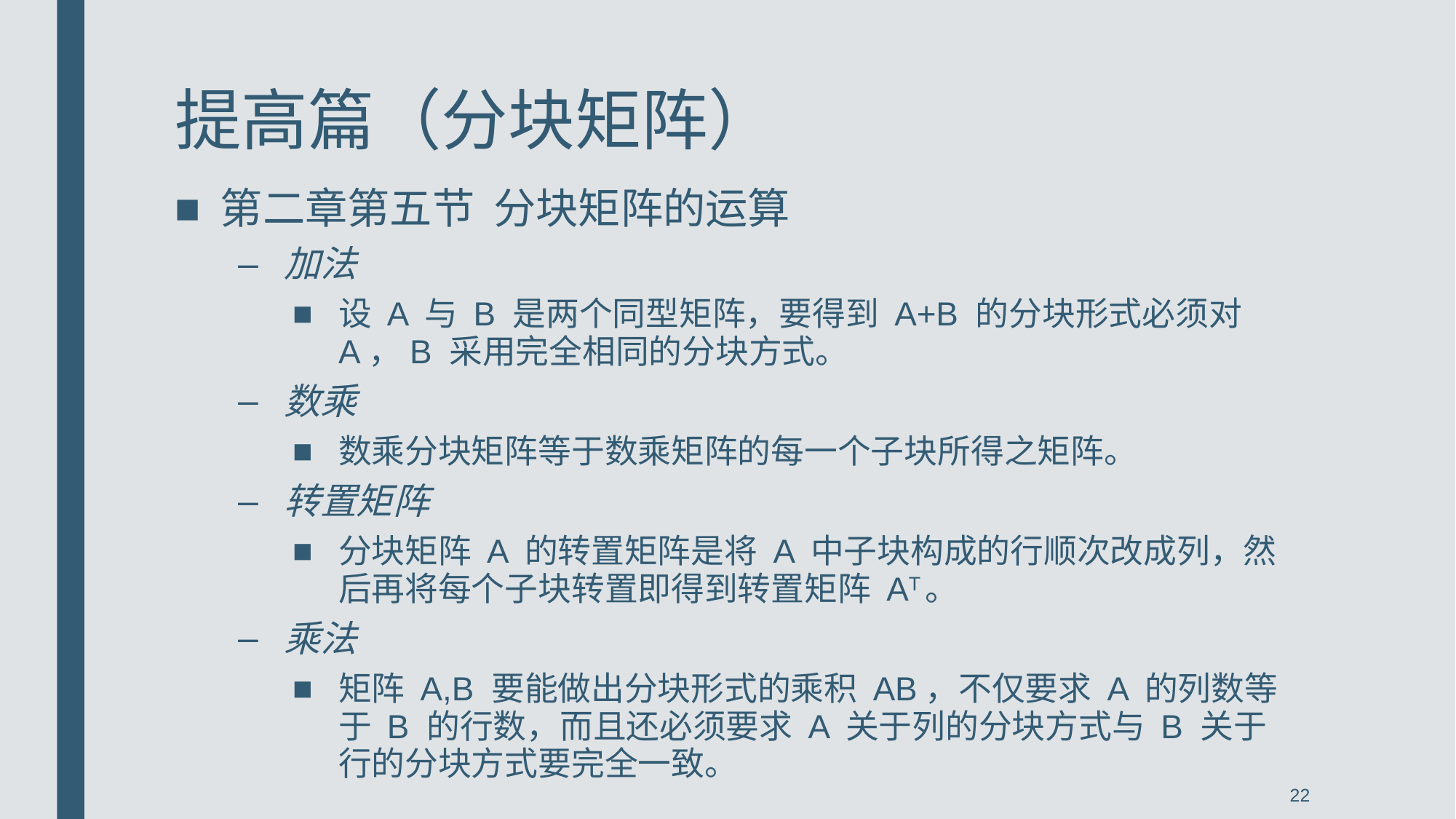

# 提高篇（分块矩阵）
第二章第五节  分块矩阵的运算
加法
设 A 与 B 是两个同型矩阵，要得到 A+B 的分块形式必须对 A，B 采用完全相同的分块方式。
数乘
数乘分块矩阵等于数乘矩阵的每一个子块所得之矩阵。
转置矩阵
分块矩阵 A 的转置矩阵是将 A 中子块构成的行顺次改成列，然后再将每个子块转置即得到转置矩阵 AT。
乘法
矩阵 A,B 要能做出分块形式的乘积 AB，不仅要求 A 的列数等于 B 的行数，而且还必须要求 A 关于列的分块方式与 B 关于行的分块方式要完全一致。
22